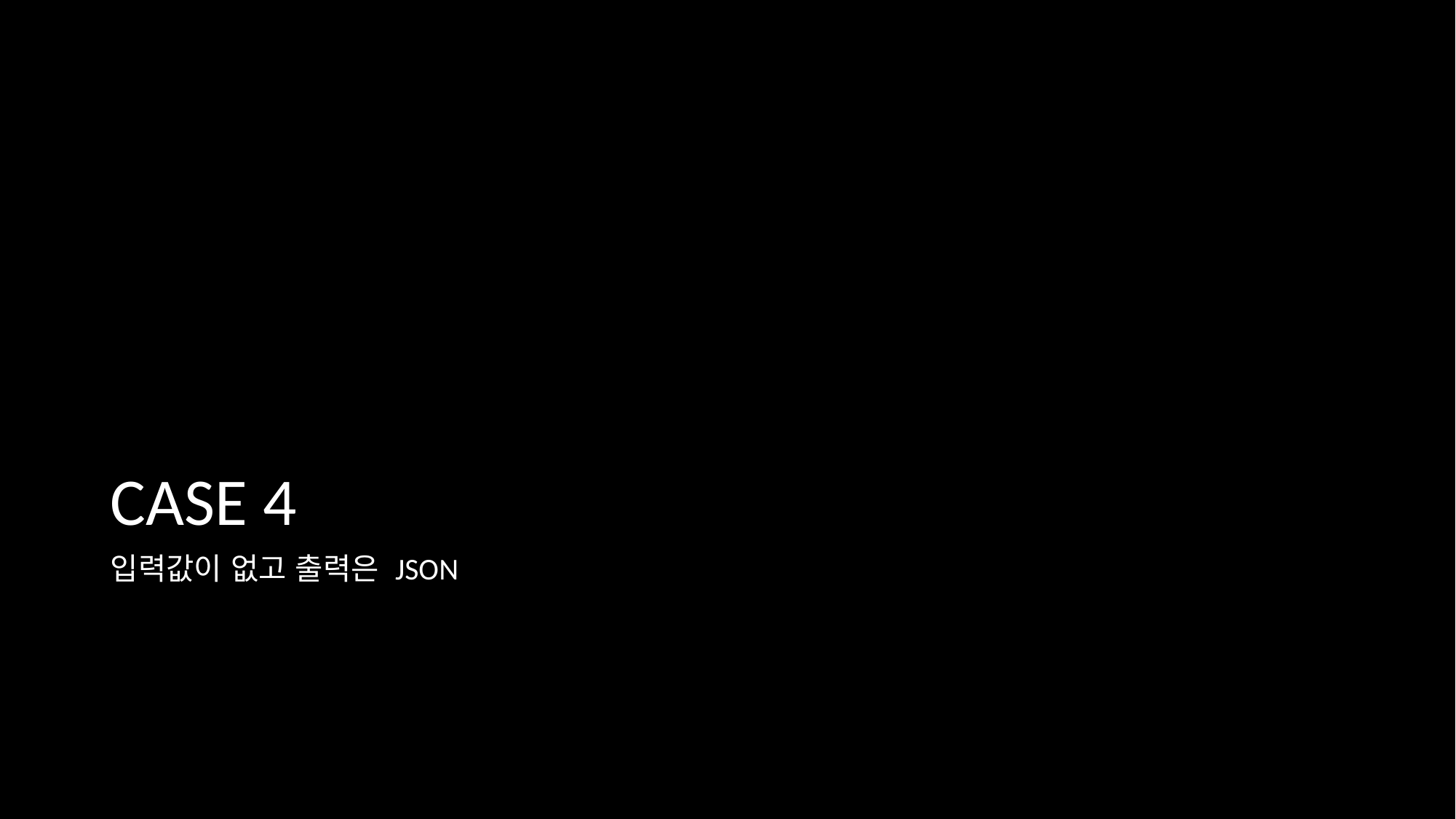

# CASE 4
입력값이 없고 출력은 JSON